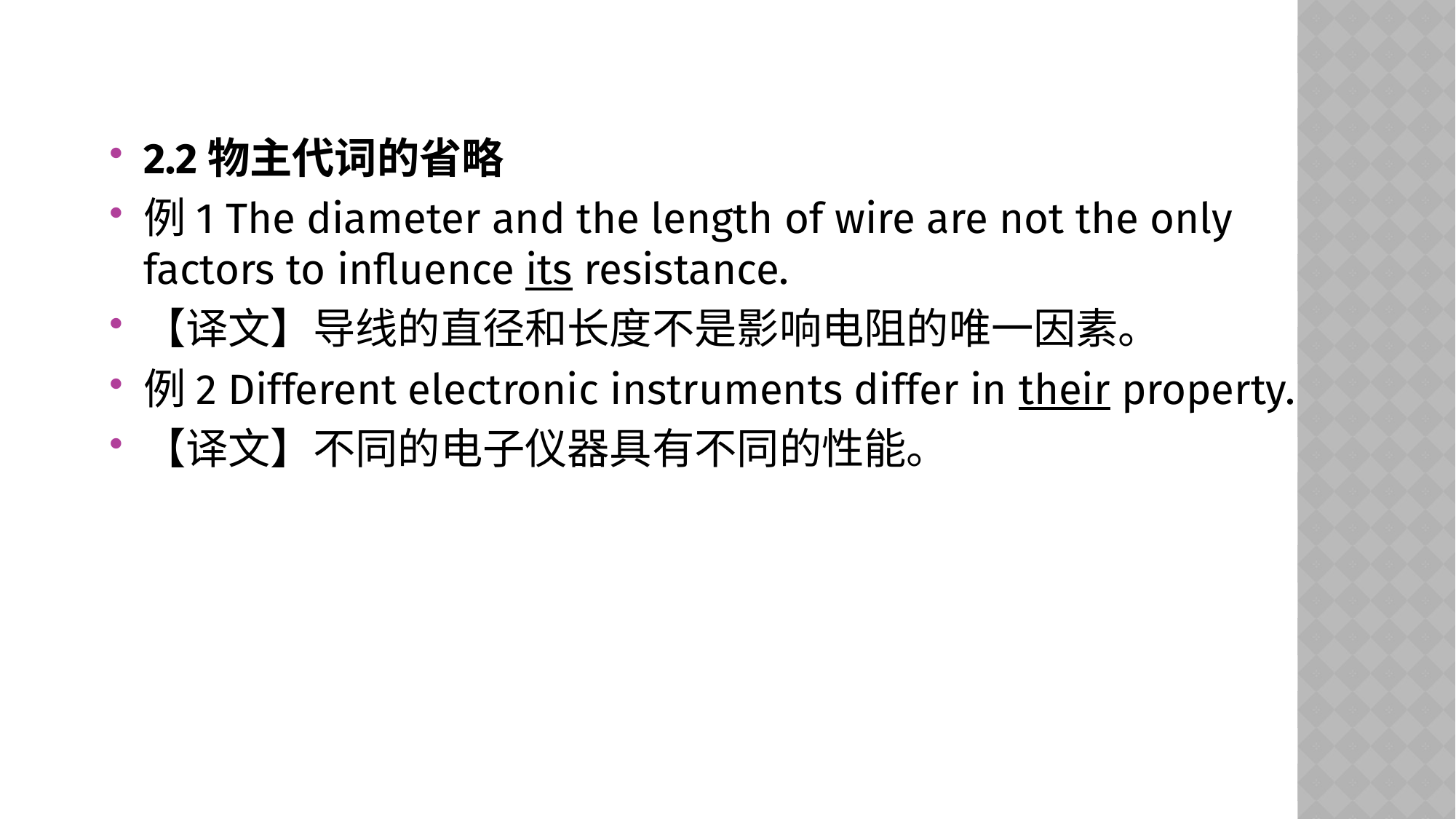

2.2物主代词的省略
例1 The diameter and the length of wire are not the only factors to influence its resistance.
【译文】导线的直径和长度不是影响电阻的唯一因素。
例2 Different electronic instruments differ in their property.
【译文】不同的电子仪器具有不同的性能。